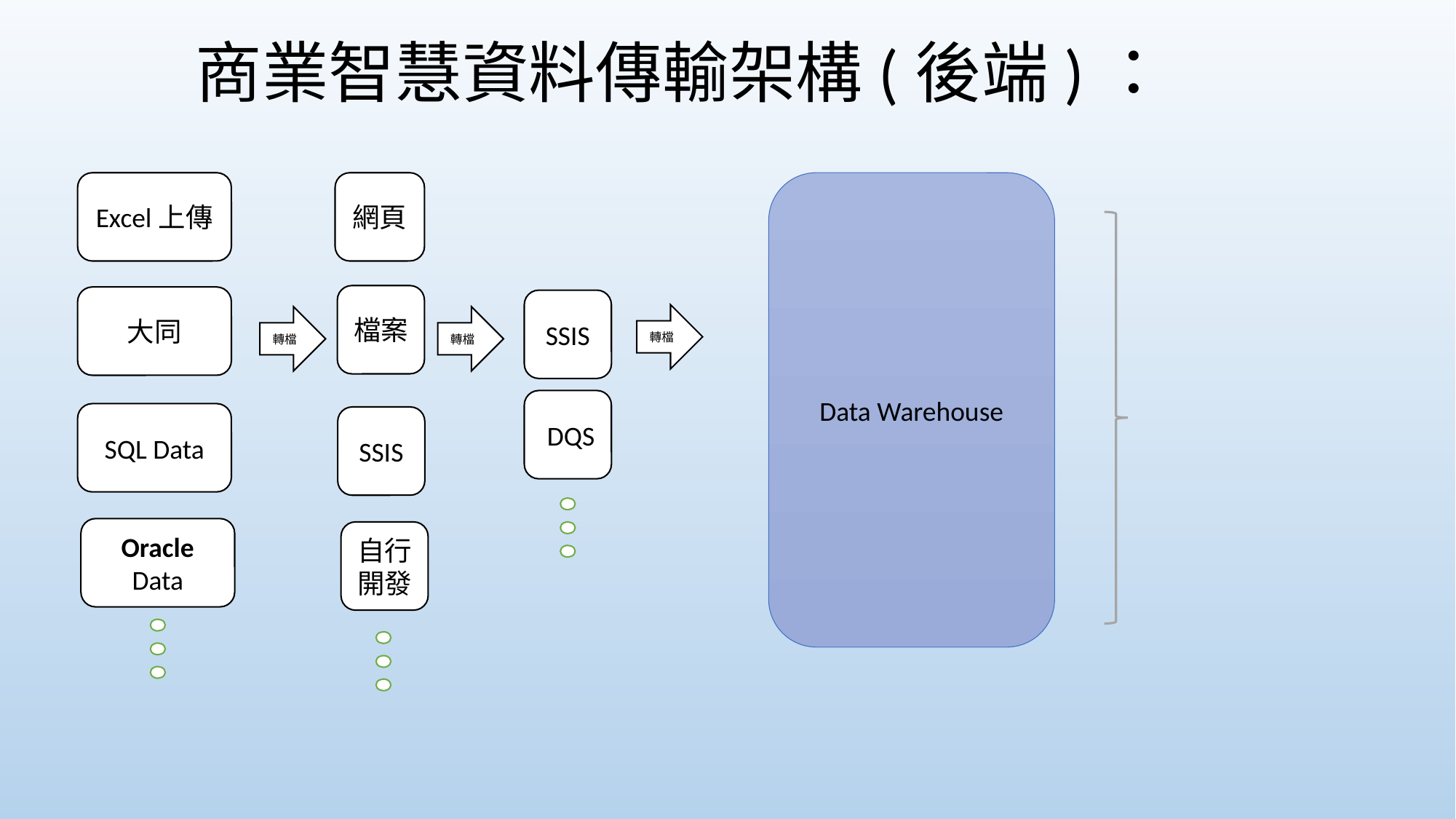

# 商業智慧資料傳輸架構(後端)：
Excel上傳
網頁
Data Warehouse

檔案
大同
SSIS
轉檔
轉檔
轉檔
 DQS
SQL Data
SSIS

Oracle Data
自行開發